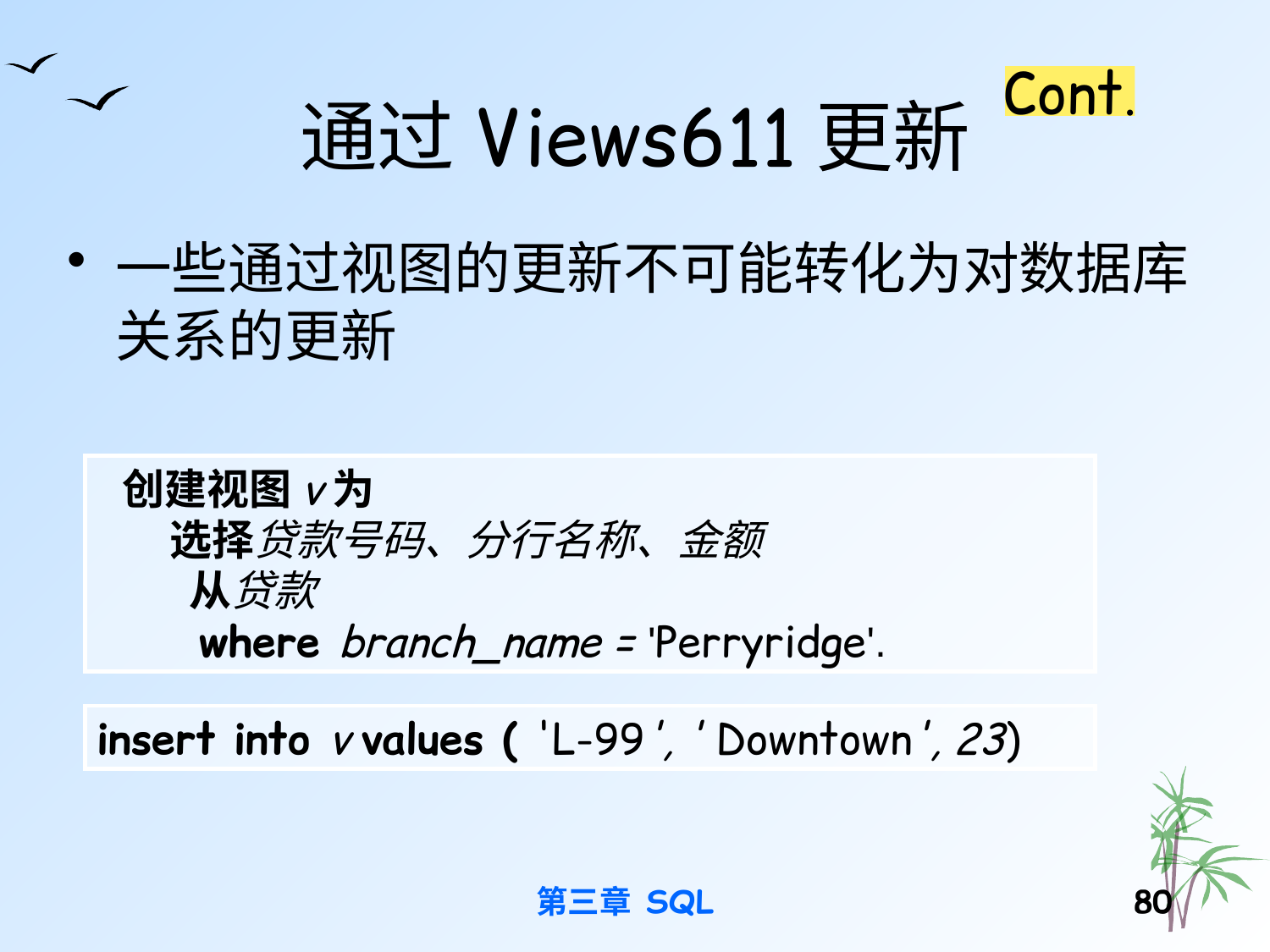

# 通过Views611更新
Cont.
一些通过视图的更新不可能转化为对数据库关系的更新

创建视图v为
     选择贷款号码、分行名称、金额
       从贷款
       where branch_name = 'Perryridge'.
insert into v values ( 'L-99', ' Downtown', 23)
第三章 SQL
80